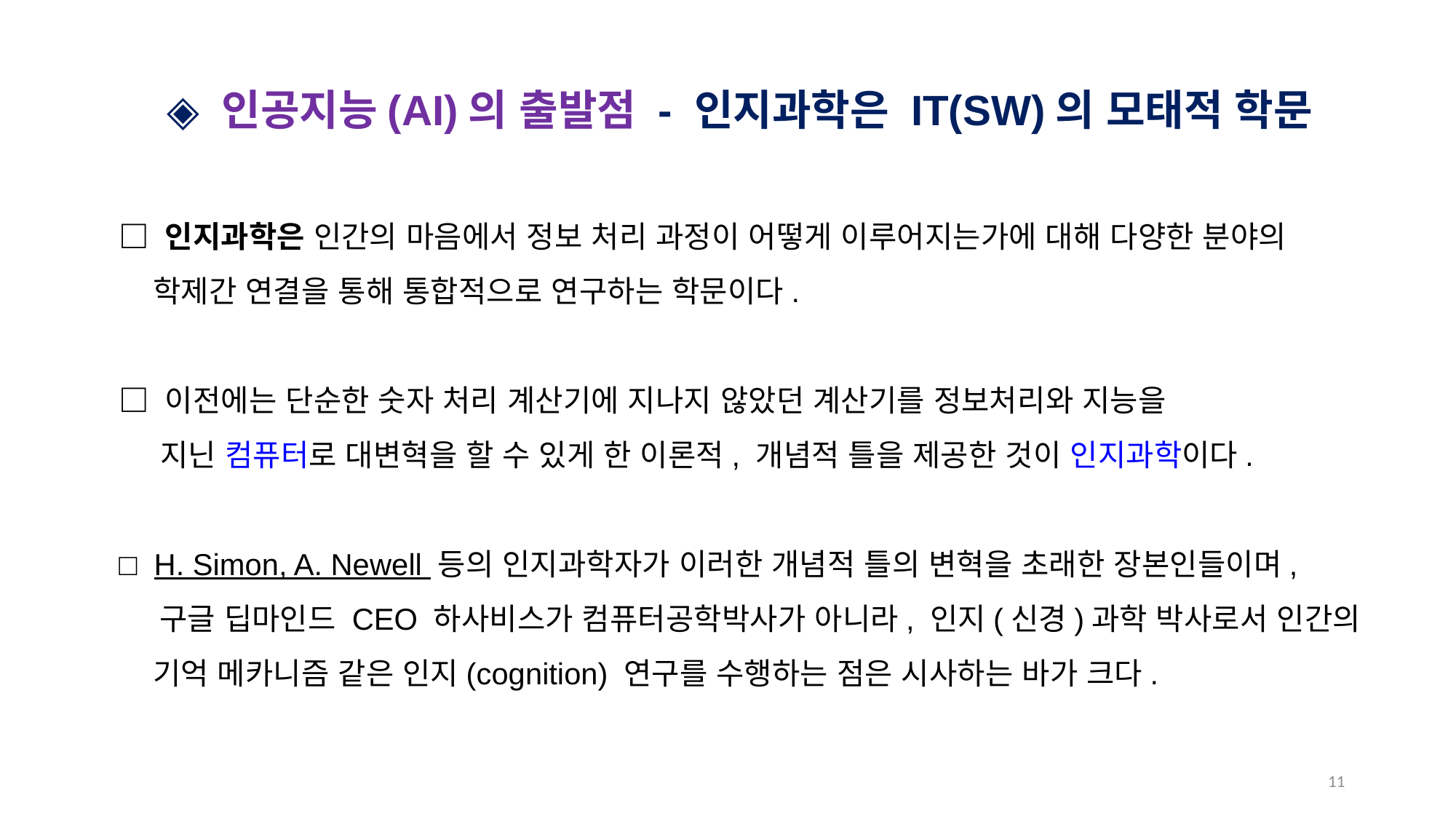

◈ 인공지능(AI)의 출발점 - 인지과학은 IT(SW)의 모태적 학문

□ 인지과학은 인간의 마음에서 정보 처리 과정이 어떻게 이루어지는가에 대해 다양한 분야의
    학제간 연결을 통해 통합적으로 연구하는 학문이다.

□ 이전에는 단순한 숫자 처리 계산기에 지나지 않았던 계산기를 정보처리와 지능을
    지닌 컴퓨터로 대변혁을 할 수 있게 한 이론적, 개념적 틀을 제공한 것이 인지과학이다.

□  H. Simon, A. Newell 등의 인지과학자가 이러한 개념적 틀의 변혁을 초래한 장본인들이며,
    구글 딥마인드 CEO 하사비스가 컴퓨터공학박사가 아니라, 인지(신경)과학 박사로서 인간의
    기억 메카니즘 같은 인지(cognition) 연구를 수행하는 점은 시사하는 바가 크다.
11